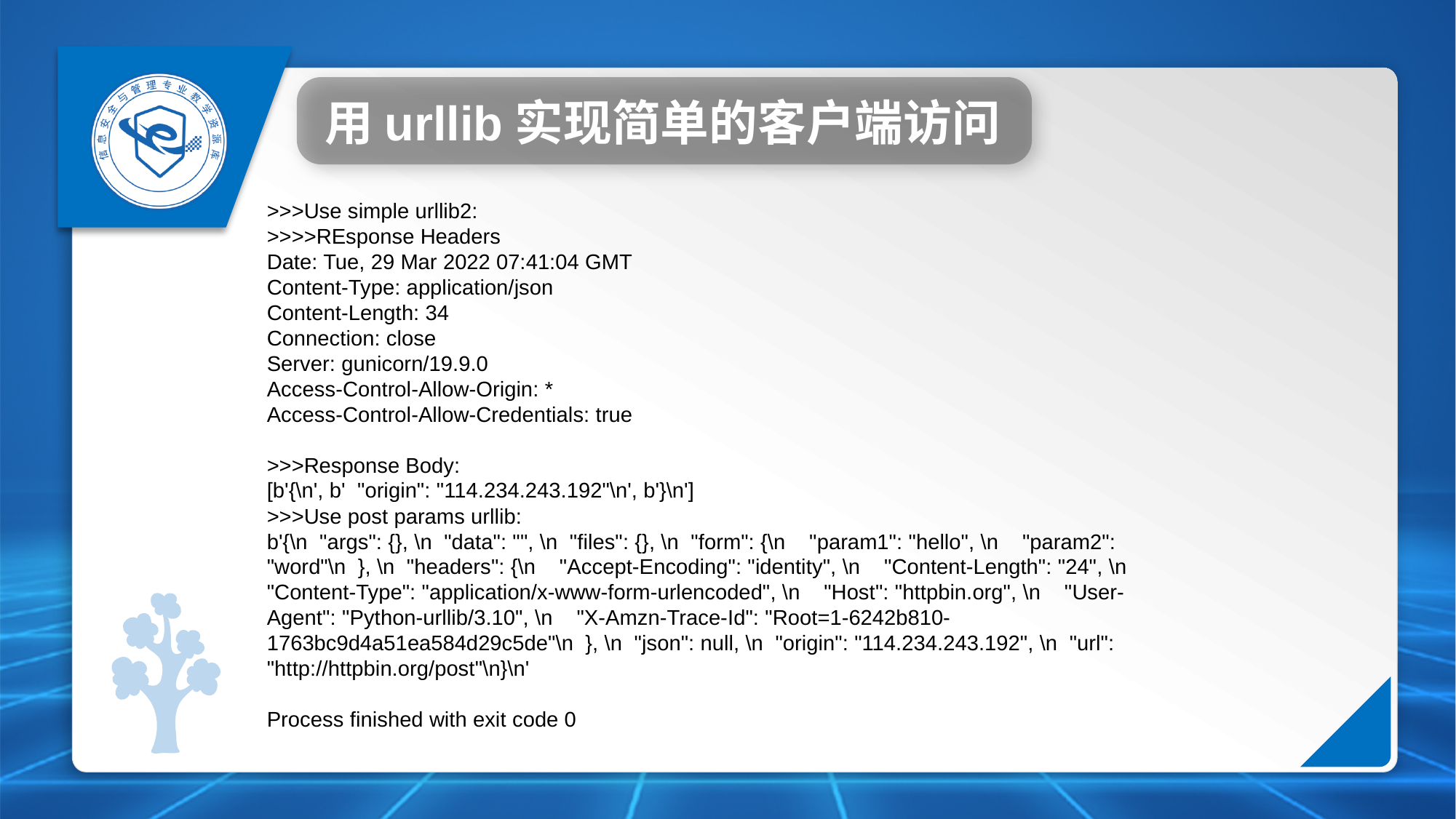

用urllib实现简单的客户端访问
>>>Use simple urllib2:
>>>>REsponse Headers
Date: Tue, 29 Mar 2022 07:41:04 GMT
Content-Type: application/json
Content-Length: 34
Connection: close
Server: gunicorn/19.9.0
Access-Control-Allow-Origin: *
Access-Control-Allow-Credentials: true

>>>Response Body:
[b'{\n', b'  "origin": "114.234.243.192"\n', b'}\n']
>>>Use post params urllib:
b'{\n  "args": {}, \n  "data": "", \n  "files": {}, \n  "form": {\n    "param1": "hello", \n    "param2": "word"\n  }, \n  "headers": {\n    "Accept-Encoding": "identity", \n    "Content-Length": "24", \n    "Content-Type": "application/x-www-form-urlencoded", \n    "Host": "httpbin.org", \n    "User-Agent": "Python-urllib/3.10", \n    "X-Amzn-Trace-Id": "Root=1-6242b810-1763bc9d4a51ea584d29c5de"\n  }, \n  "json": null, \n  "origin": "114.234.243.192", \n  "url": "http://httpbin.org/post"\n}\n'

Process finished with exit code 0